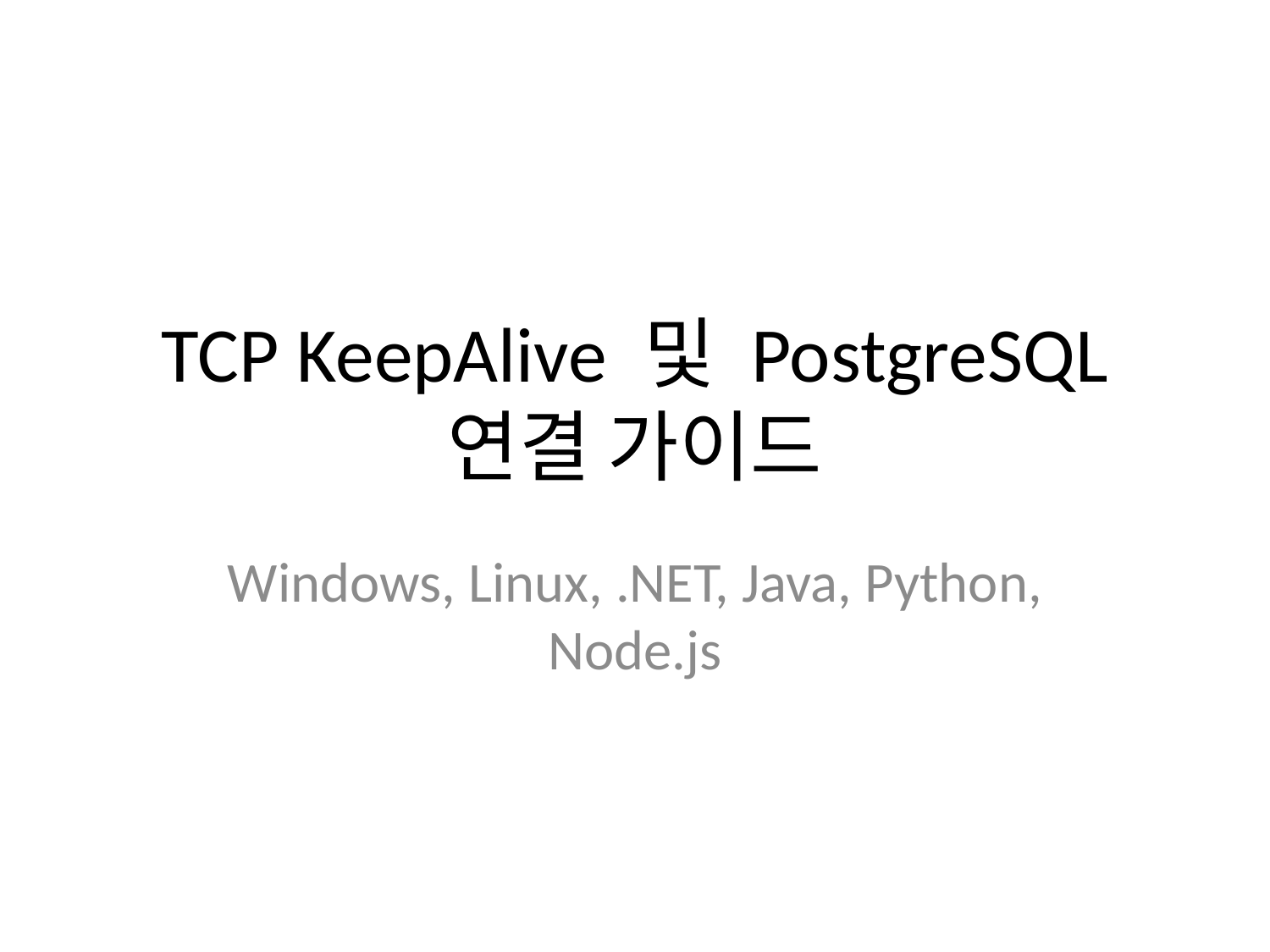

# TCP KeepAlive 및 PostgreSQL 연결 가이드
Windows, Linux, .NET, Java, Python, Node.js